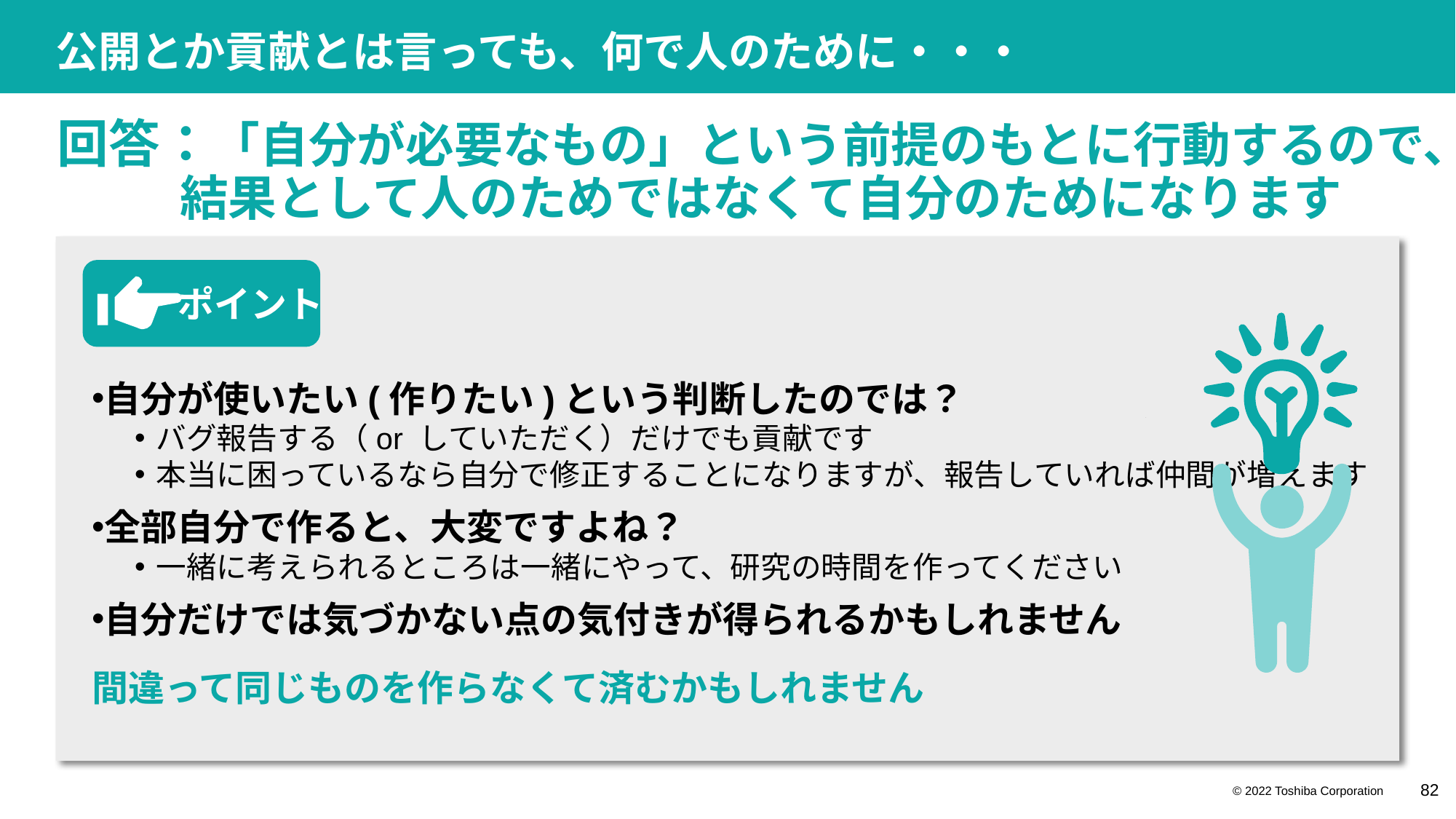

# 公開とか貢献とは言っても、何で人のために・・・
回答：「自分が必要なもの」という前提のもとに行動するので、
          結果として人のためではなくて自分のためになります

ポイント

自分が使いたい(作りたい)という判断したのでは？
バグ報告する（or していただく）だけでも貢献です
本当に困っているなら自分で修正することになりますが、報告していれば仲間が増えます
全部自分で作ると、大変ですよね？
一緒に考えられるところは一緒にやって、研究の時間を作ってください
自分だけでは気づかない点の気付きが得られるかもしれません

間違って同じものを作らなくて済むかもしれません